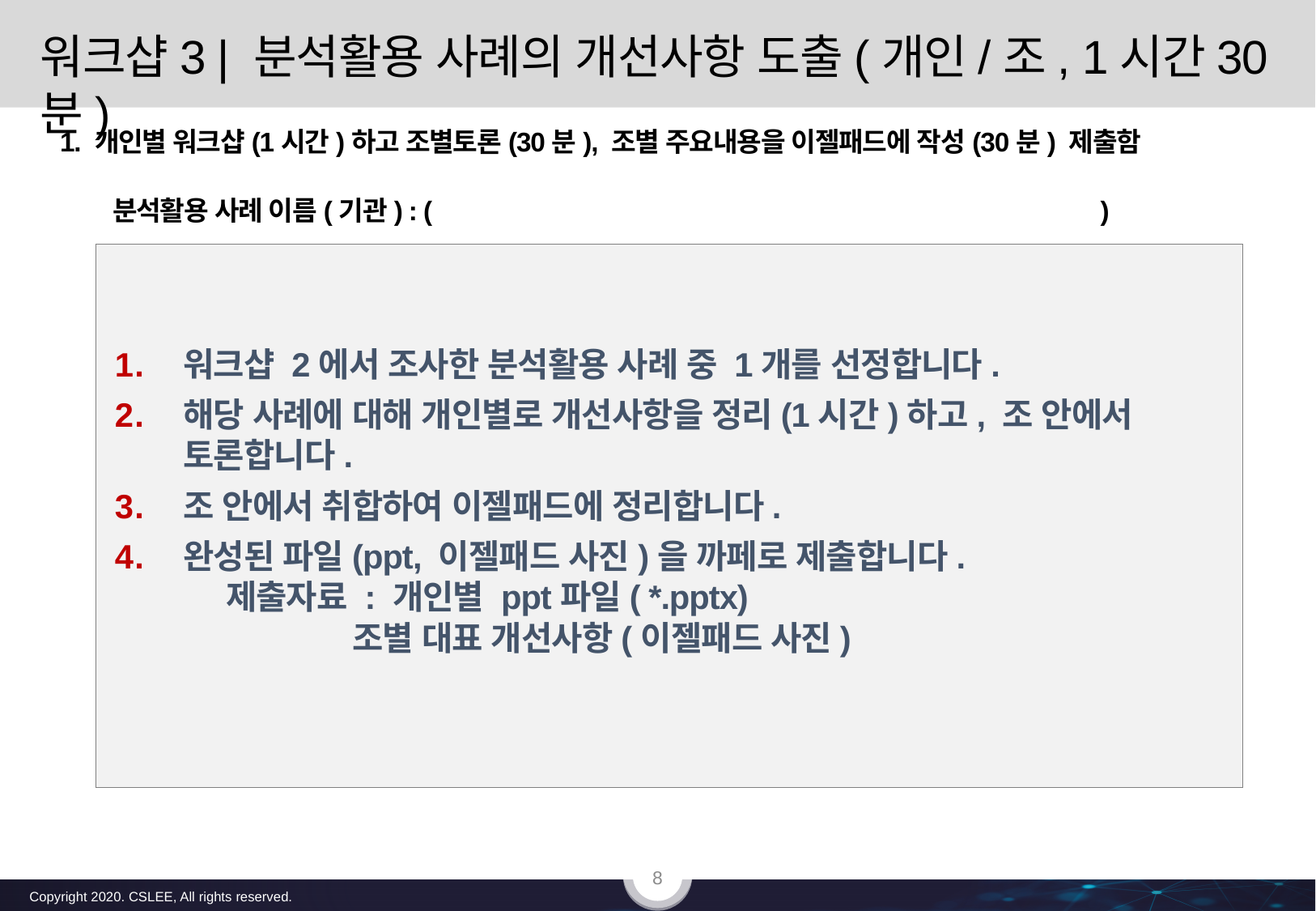

# 워크샵3 | 분석활용 사례의 개선사항 도출(개인/조, 1시간30분)
1. 개인별 워크샵(1시간)하고 조별토론(30분), 조별 주요내용을 이젤패드에 작성(30분) 제출함
분석활용 사례 이름(기관) : (                                                                                                     )
워크샵 2에서 조사한 분석활용 사례 중 1개를 선정합니다.
해당 사례에 대해 개인별로 개선사항을 정리(1시간)하고, 조 안에서 토론합니다.
조 안에서 취합하여 이젤패드에 정리합니다.
완성된 파일(ppt, 이젤패드 사진)을 까페로 제출합니다.
    제출자료 : 개인별 ppt파일( *.pptx)
                   조별 대표 개선사항(이젤패드 사진)
8